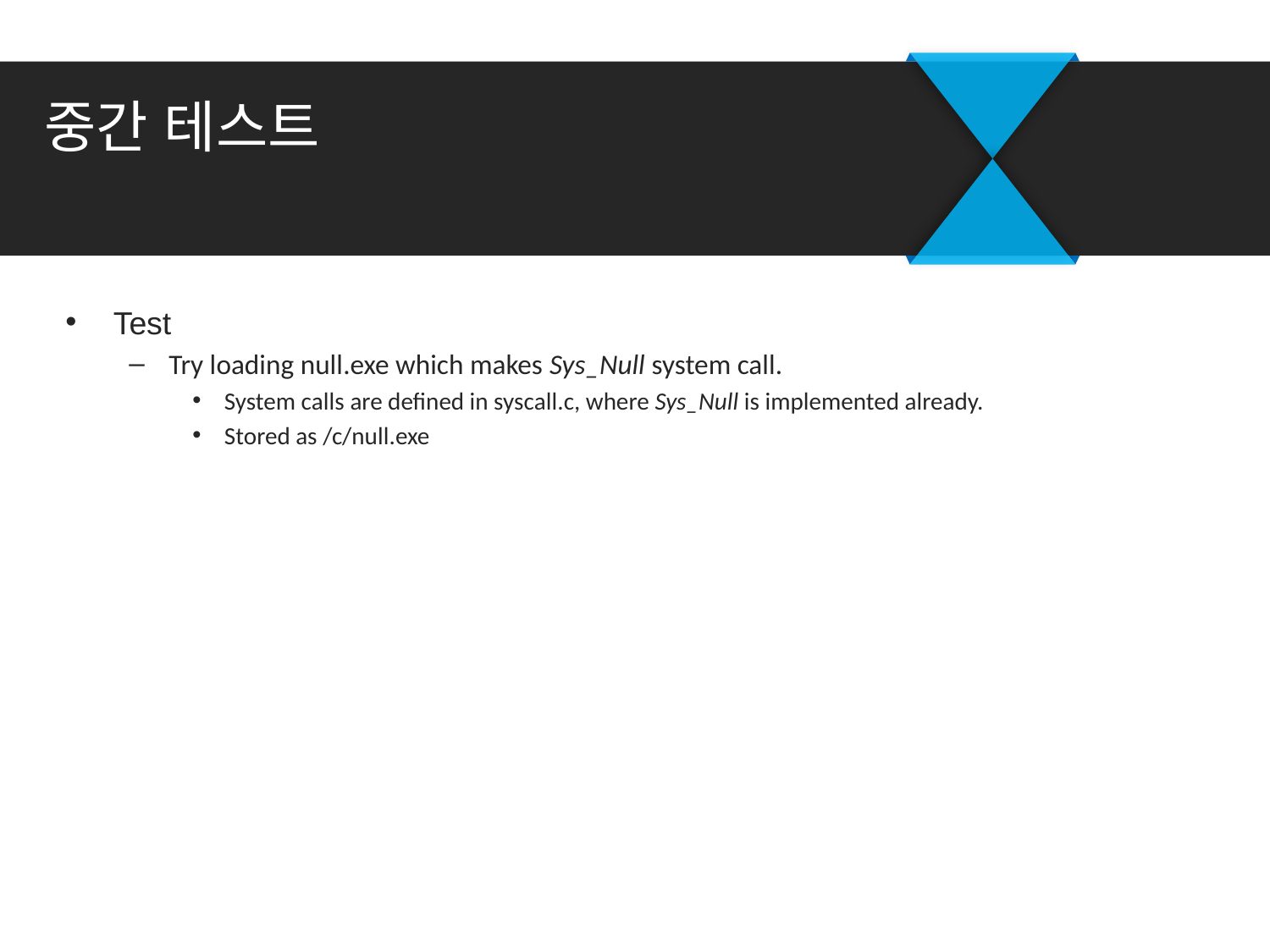

# 중간 테스트

Test
Try loading null.exe which makes Sys_Null system call.
System calls are defined in syscall.c, where Sys_Null is implemented already.
Stored as /c/null.exe